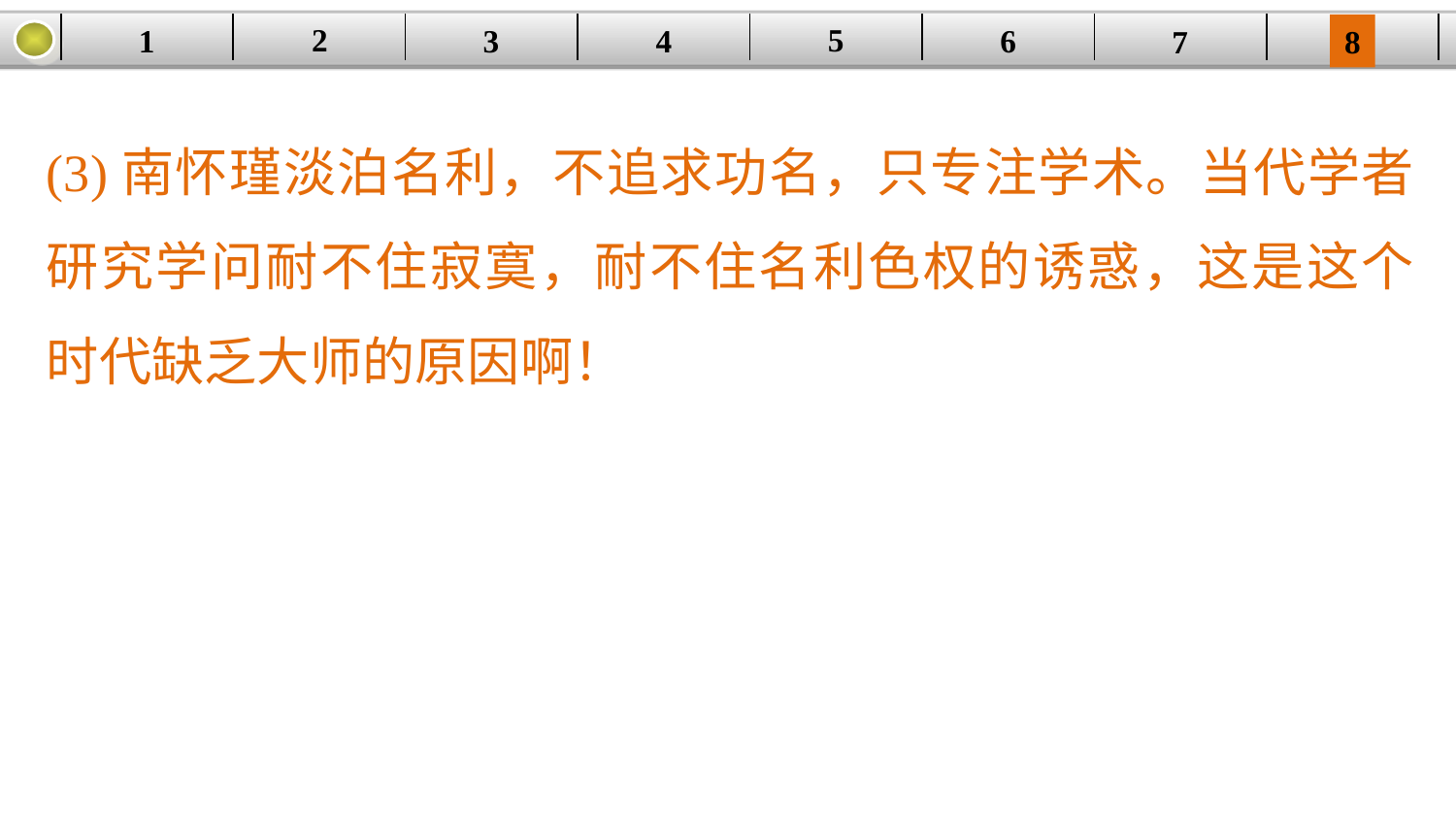

5
2
1
4
6
|  |  |  |  |  |  |  |  |
| --- | --- | --- | --- | --- | --- | --- | --- |
3
8
7

(3)南怀瑾淡泊名利，不追求功名，只专注学术。当代学者研究学问耐不住寂寞，耐不住名利色权的诱惑，这是这个时代缺乏大师的原因啊！